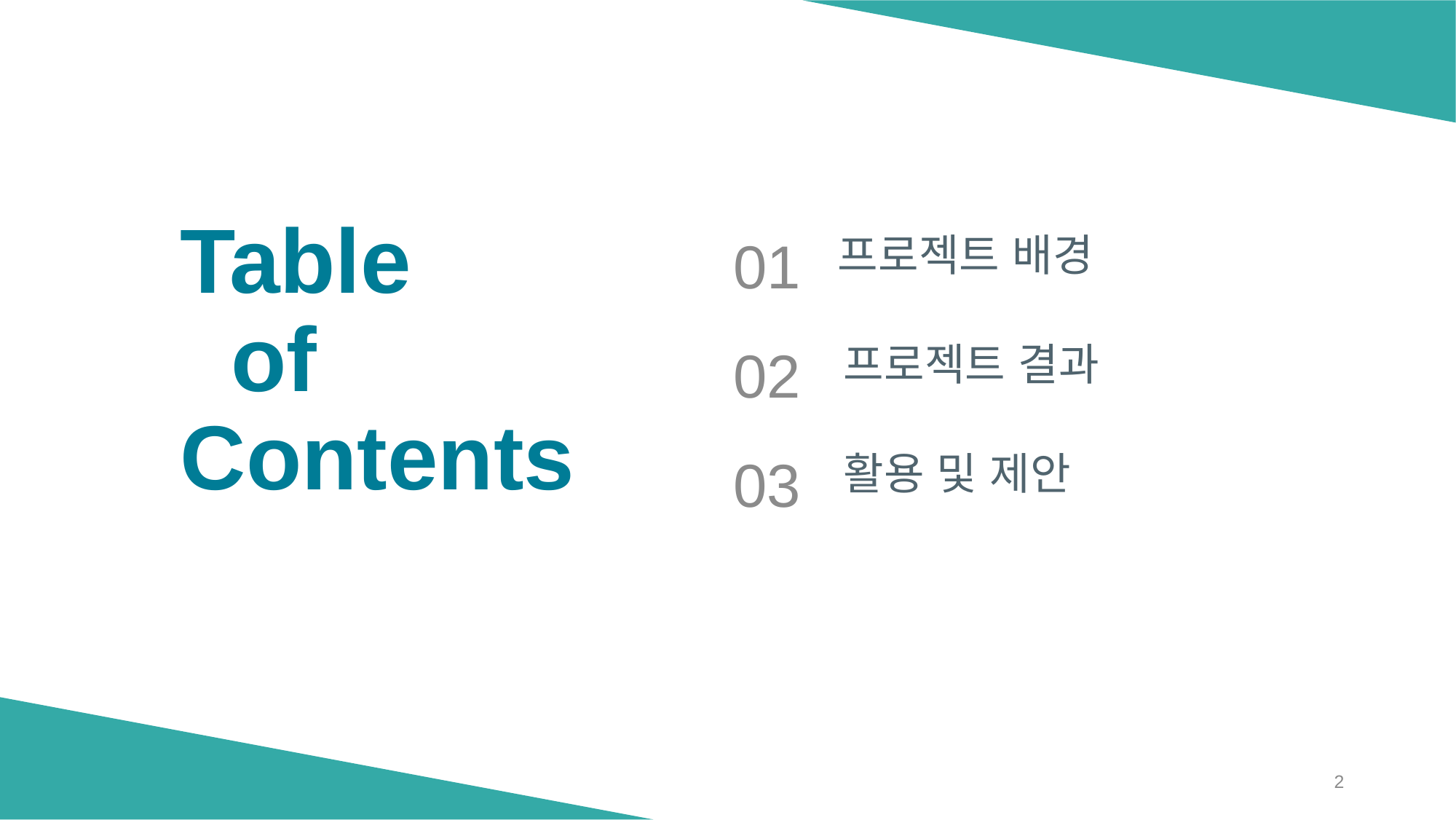

01
02
03

# Table of Contents
프로젝트 배경
프로젝트 결과

활용 및 제안

2